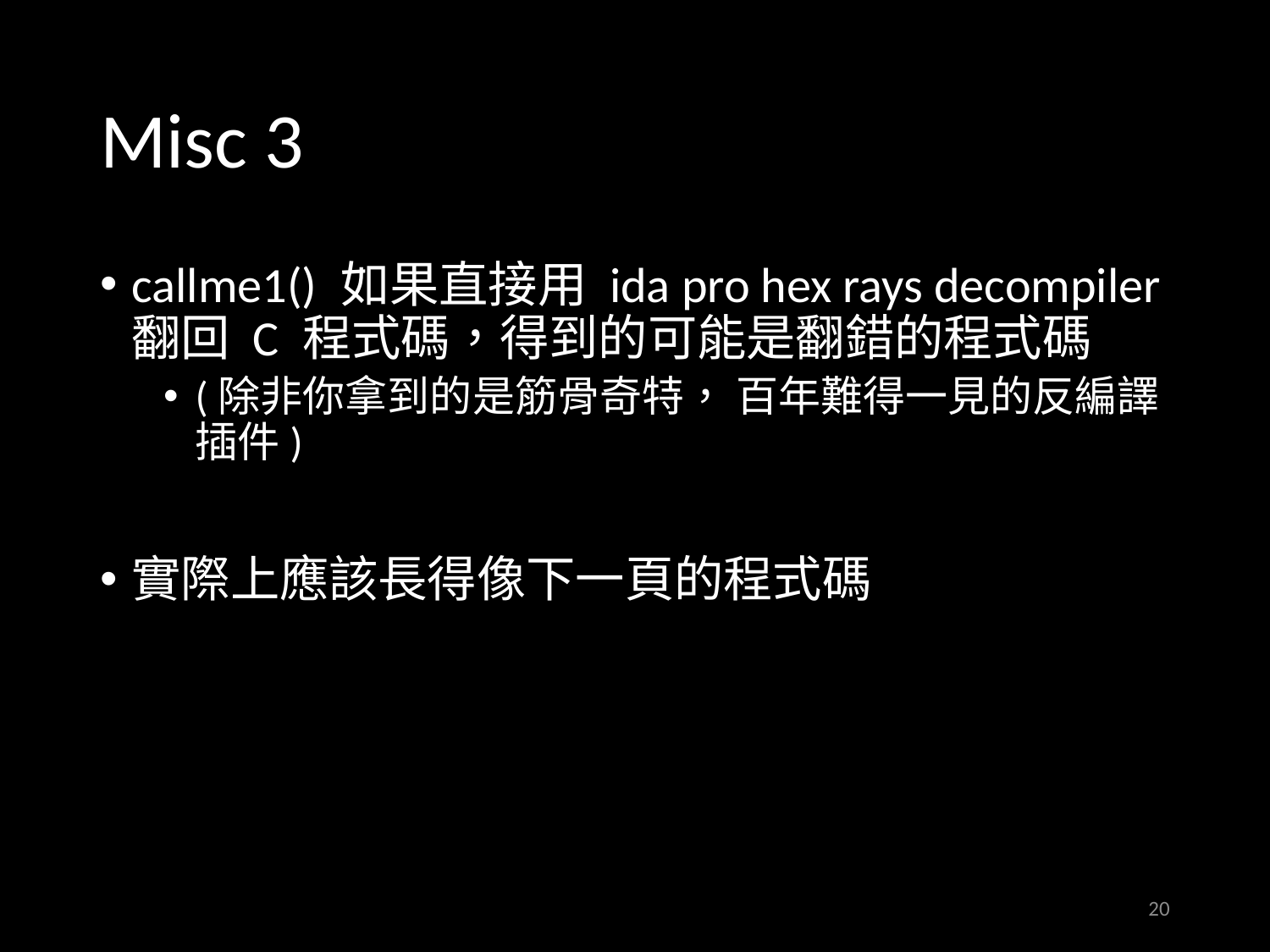

# Misc 3
callme1() 如果直接用 ida pro hex rays decompiler 翻回 C 程式碼，得到的可能是翻錯的程式碼
(除非你拿到的是筋骨奇特， 百年難得一見的反編譯插件)

實際上應該長得像下一頁的程式碼

20